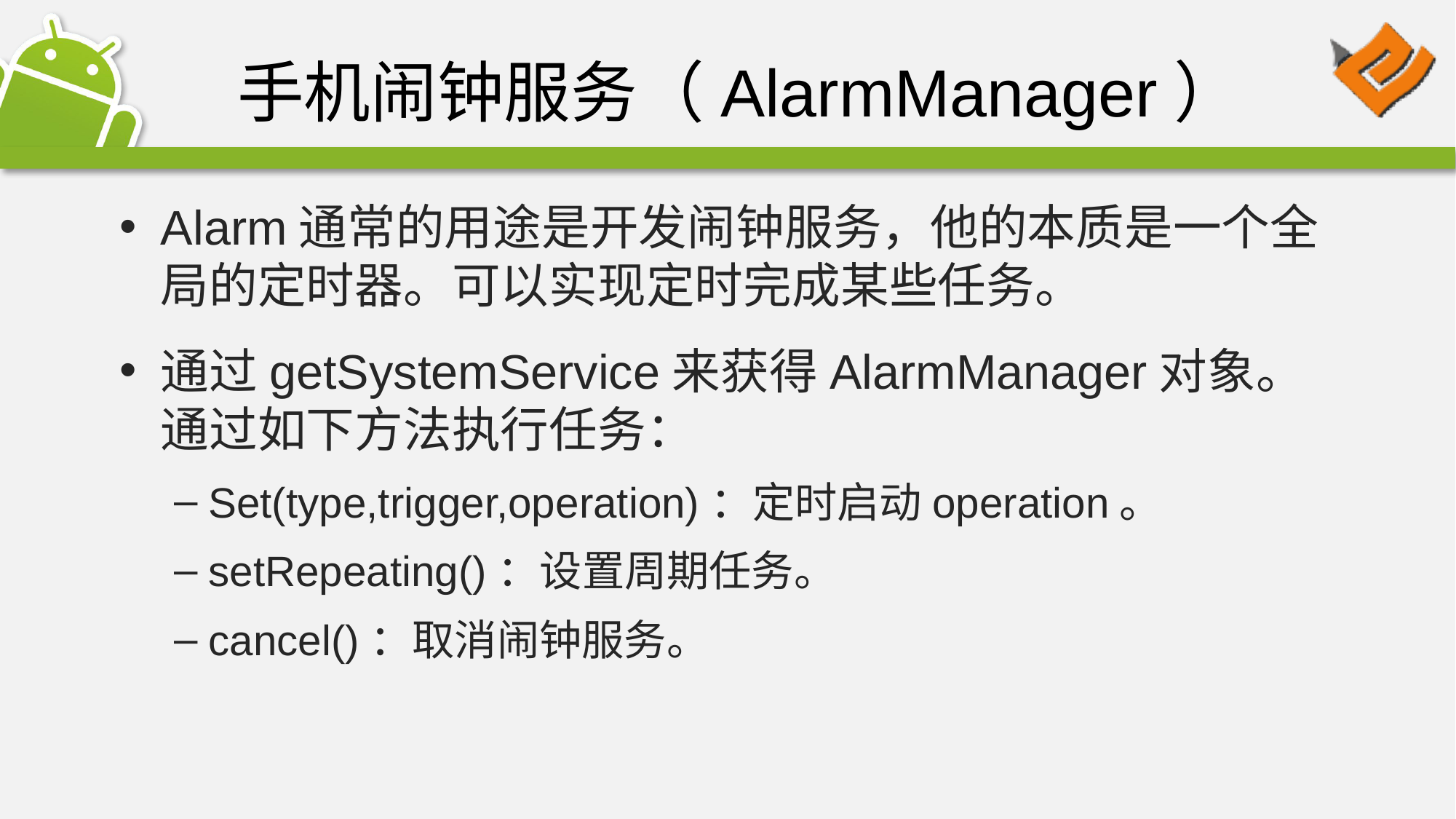

# 手机闹钟服务（AlarmManager）
Alarm通常的用途是开发闹钟服务，他的本质是一个全局的定时器。可以实现定时完成某些任务。
通过getSystemService来获得AlarmManager对象。通过如下方法执行任务：
Set(type,trigger,operation)：定时启动operation。
setRepeating()：设置周期任务。
cancel()：取消闹钟服务。